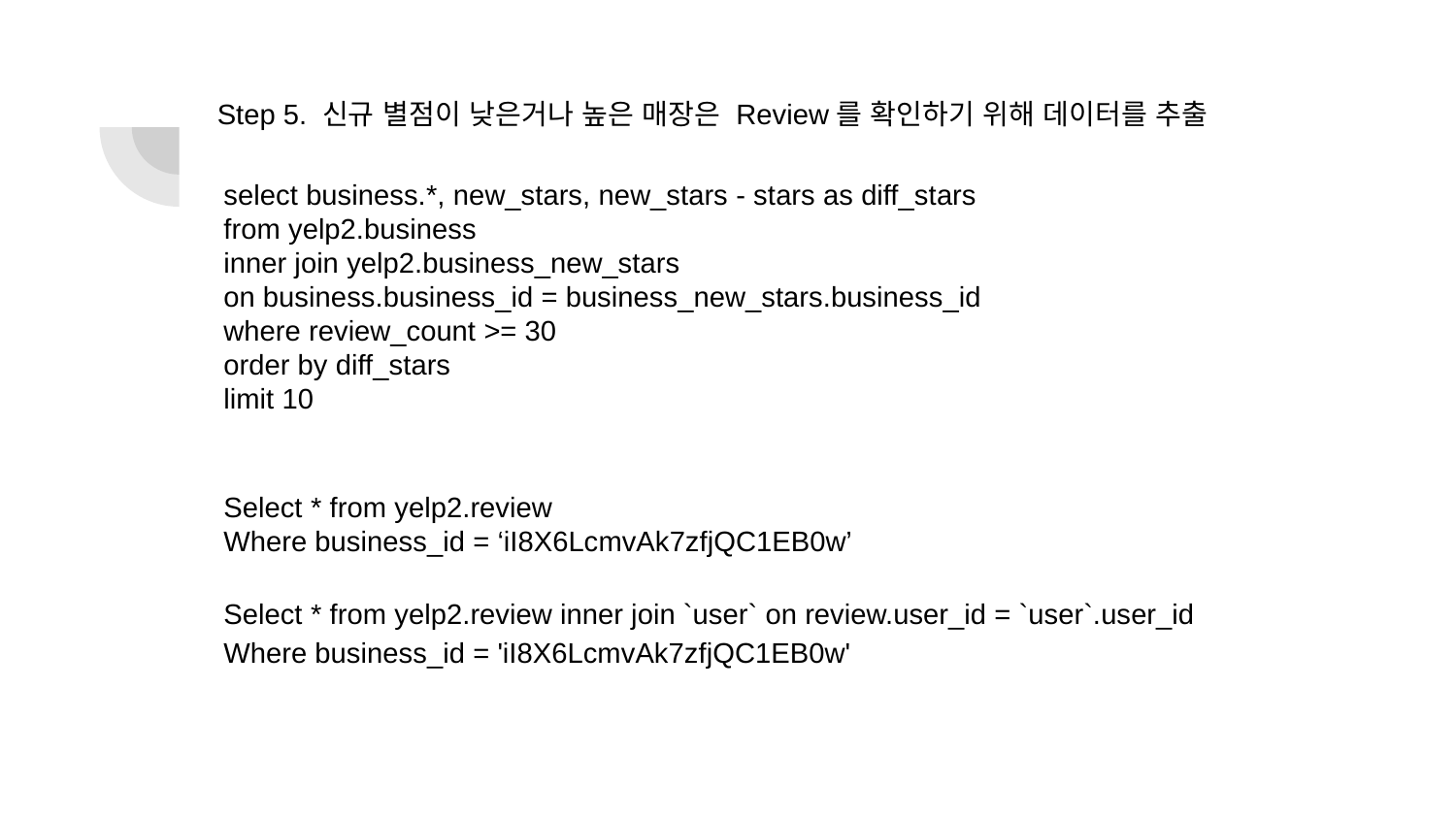

Step 5. 신규 별점이 낮은거나 높은 매장은 Review를 확인하기 위해 데이터를 추출
select business.*, new_stars, new_stars - stars as diff_stars
from yelp2.business
inner join yelp2.business_new_stars
on business.business_id = business_new_stars.business_id
where review_count >= 30
order by diff_stars
limit 10
Select * from yelp2.review
Where business_id = ‘iI8X6LcmvAk7zfjQC1EB0w’

Select * from yelp2.review inner join `user` on review.user_id = `user`.user_id
Where business_id = 'iI8X6LcmvAk7zfjQC1EB0w'